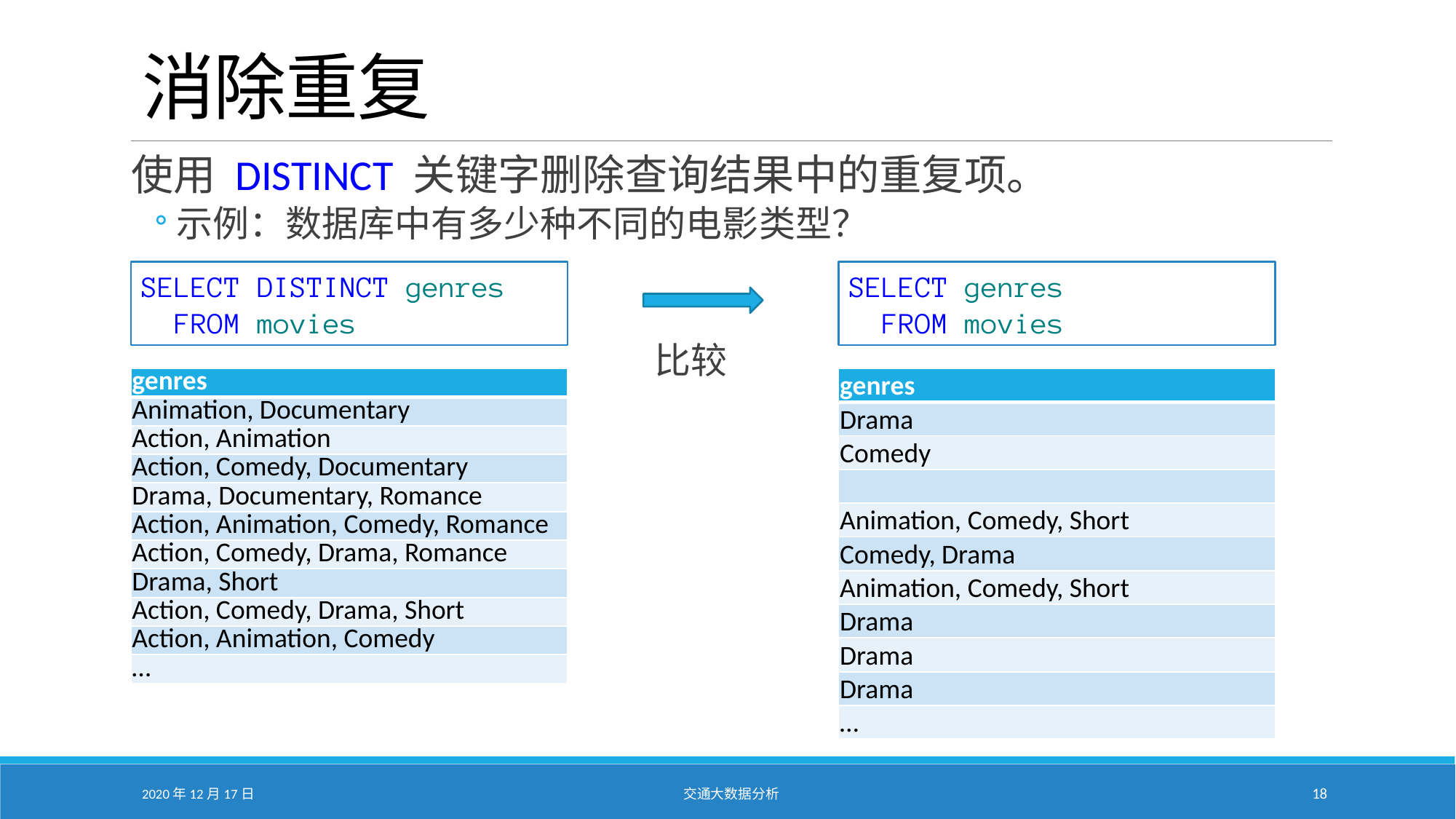

# 消除重复
使用 DISTINCT 关键字删除查询结果中的重复项。
示例：数据库中有多少种不同的电影类型？
SELECT DISTINCT genres
  FROM movies
SELECT genres
  FROM movies

比较
| genres |
| --- |
| Animation, Documentary |
| Action, Animation |
| Action, Comedy, Documentary |
| Drama, Documentary, Romance |
| Action, Animation, Comedy, Romance |
| Action, Comedy, Drama, Romance |
| Drama, Short |
| Action, Comedy, Drama, Short |
| Action, Animation, Comedy |
| … |
| genres |
| --- |
| Drama |
| Comedy |
|  |
| Animation, Comedy, Short |
| Comedy, Drama |
| Animation, Comedy, Short |
| Drama |
| Drama |
| Drama |
| … |
2020年12月17日
交通大数据分析
18